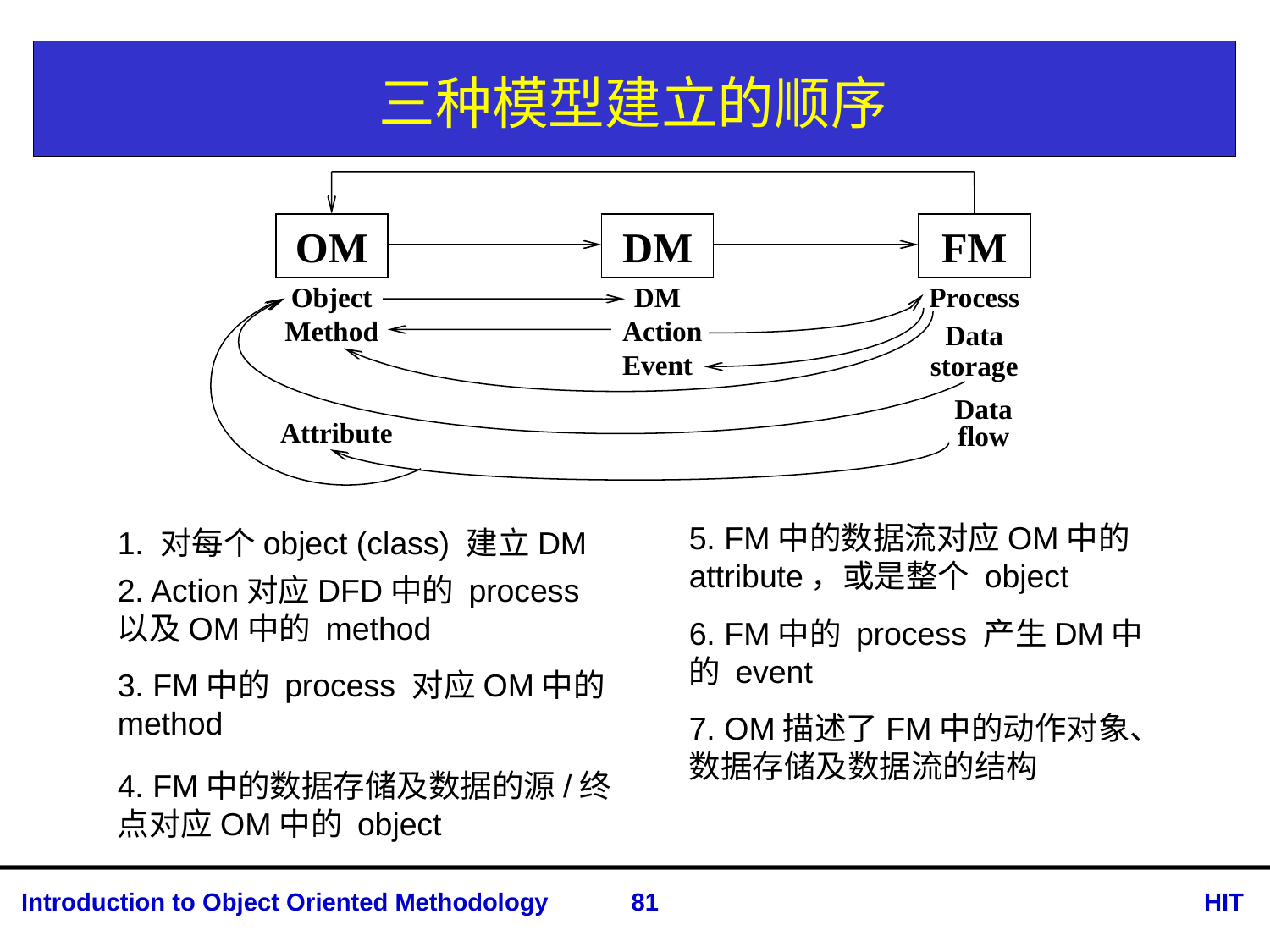

# 三种模型建立的顺序

OM
DM
FM

Object
DM
Process

Method
Action

Data storage

Event
Data flow
Attribute

5. FM中的数据流对应OM中的attribute，或是整个 object
1. 对每个object (class) 建立DM
2. Action对应DFD中的 process 以及OM中的 method
6. FM中的 process 产生DM中的 event
3. FM中的 process 对应OM中的method
7. OM描述了FM中的动作对象、数据存储及数据流的结构
4. FM中的数据存储及数据的源/终点对应OM中的 object